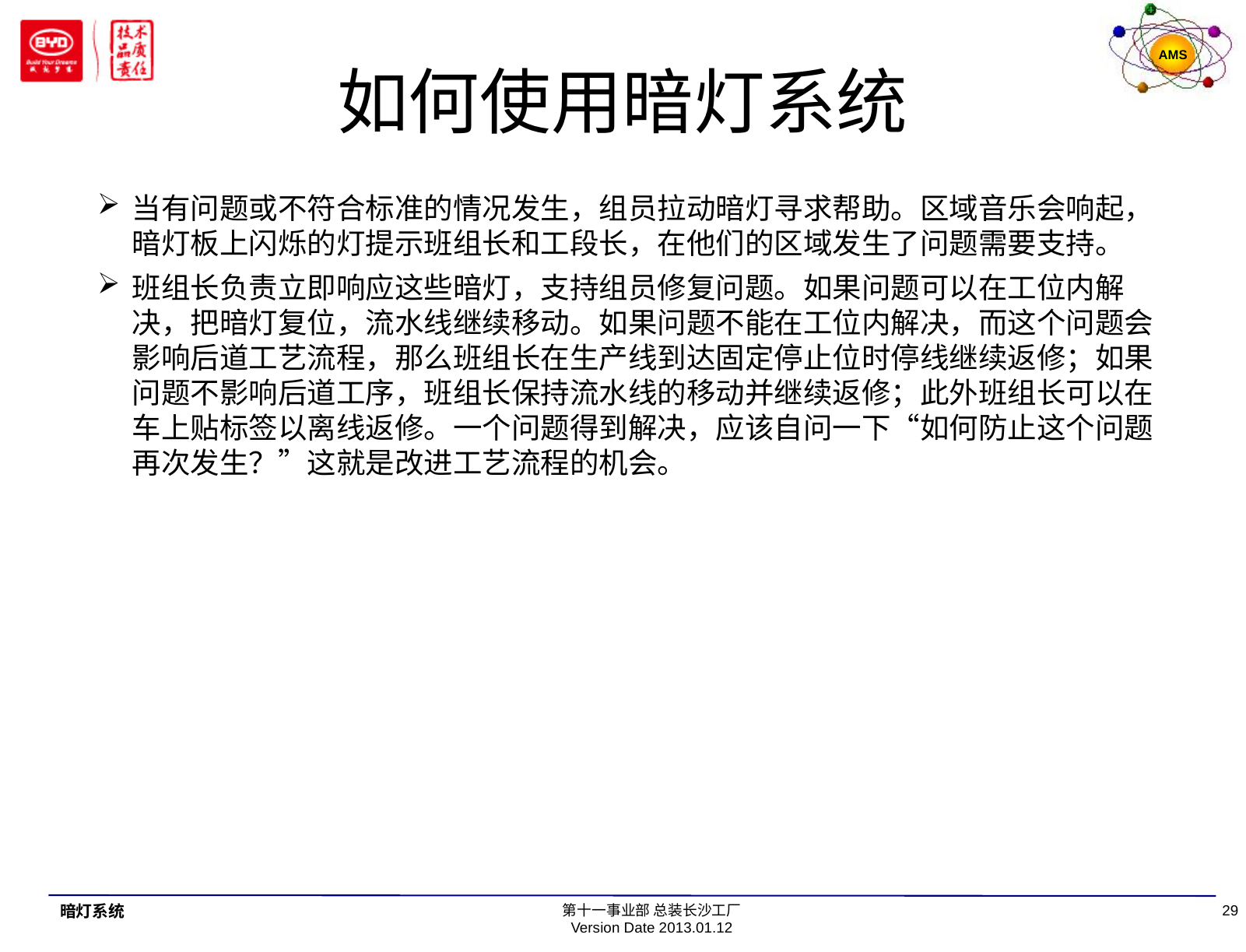

# 如何使用暗灯系统
当有问题或不符合标准的情况发生，组员拉动暗灯寻求帮助。区域音乐会响起，暗灯板上闪烁的灯提示班组长和工段长，在他们的区域发生了问题需要支持。
班组长负责立即响应这些暗灯，支持组员修复问题。如果问题可以在工位内解决，把暗灯复位，流水线继续移动。如果问题不能在工位内解决，而这个问题会影响后道工艺流程，那么班组长在生产线到达固定停止位时停线继续返修；如果问题不影响后道工序，班组长保持流水线的移动并继续返修；此外班组长可以在车上贴标签以离线返修。一个问题得到解决，应该自问一下“如何防止这个问题再次发生？”这就是改进工艺流程的机会。